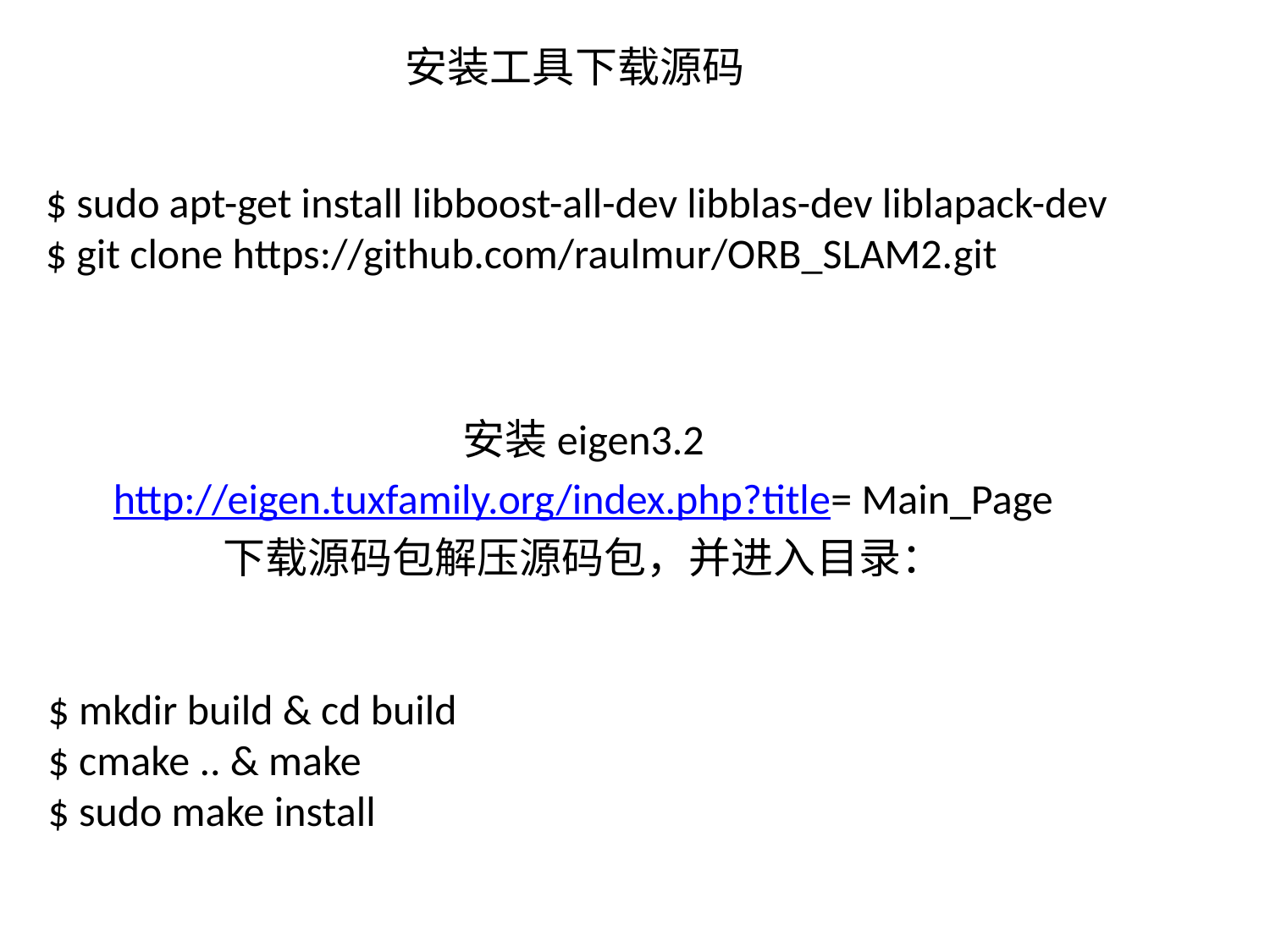

# 安装工具下载源码
$ sudo apt-get install libboost-all-dev libblas-dev liblapack-dev
$ git clone https://github.com/raulmur/ORB_SLAM2.git
安装eigen3.2
http://eigen.tuxfamily.org/index.php?title= Main_Page
下载源码包解压源码包，并进入目录：

$ mkdir build & cd build
$ cmake .. & make
$ sudo make install